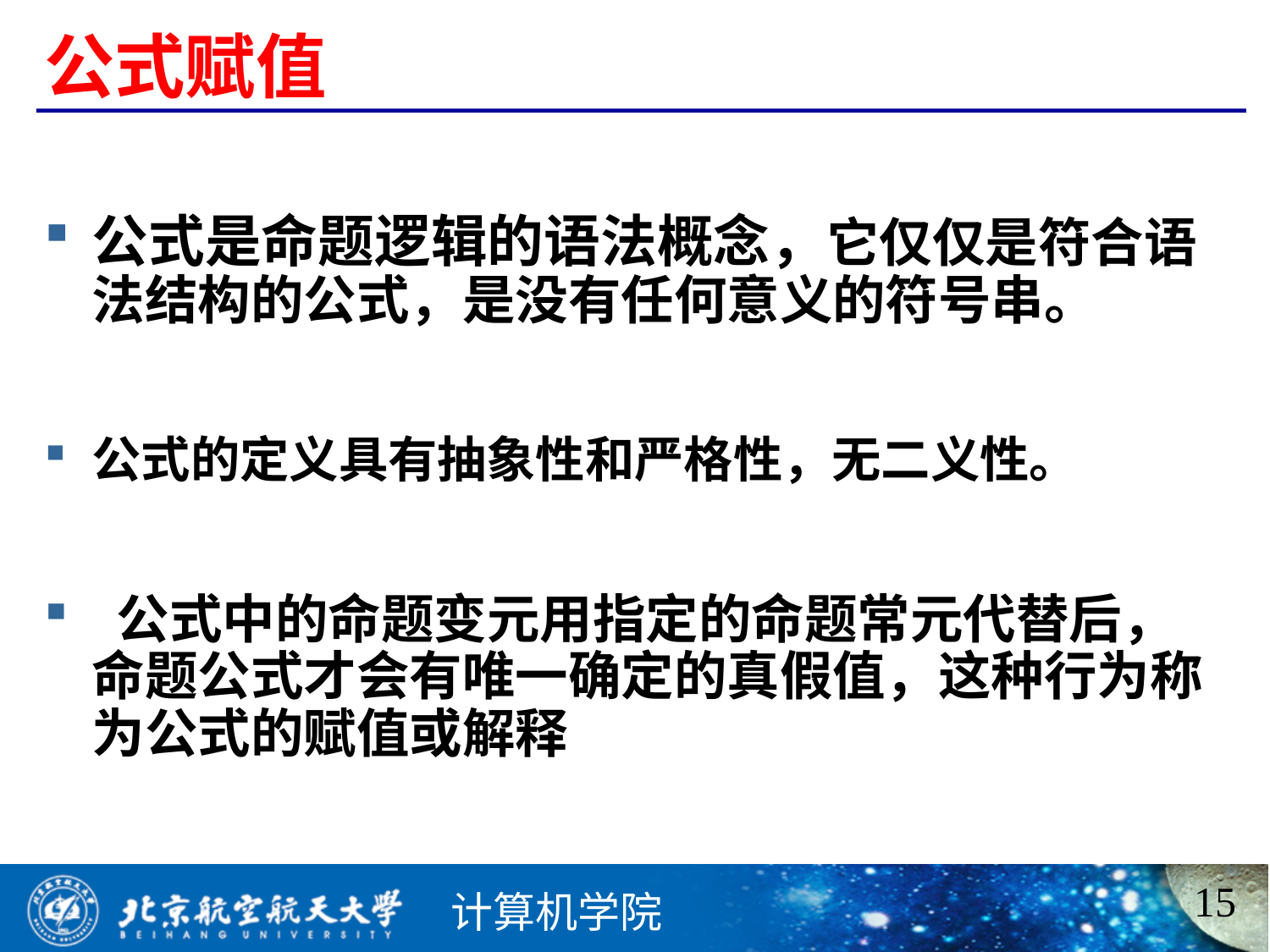

# 公式赋值
公式是命题逻辑的语法概念，它仅仅是符合语法结构的公式，是没有任何意义的符号串。

公式的定义具有抽象性和严格性，无二义性。

 公式中的命题变元用指定的命题常元代替后，命题公式才会有唯一确定的真假值，这种行为称为公式的赋值或解释